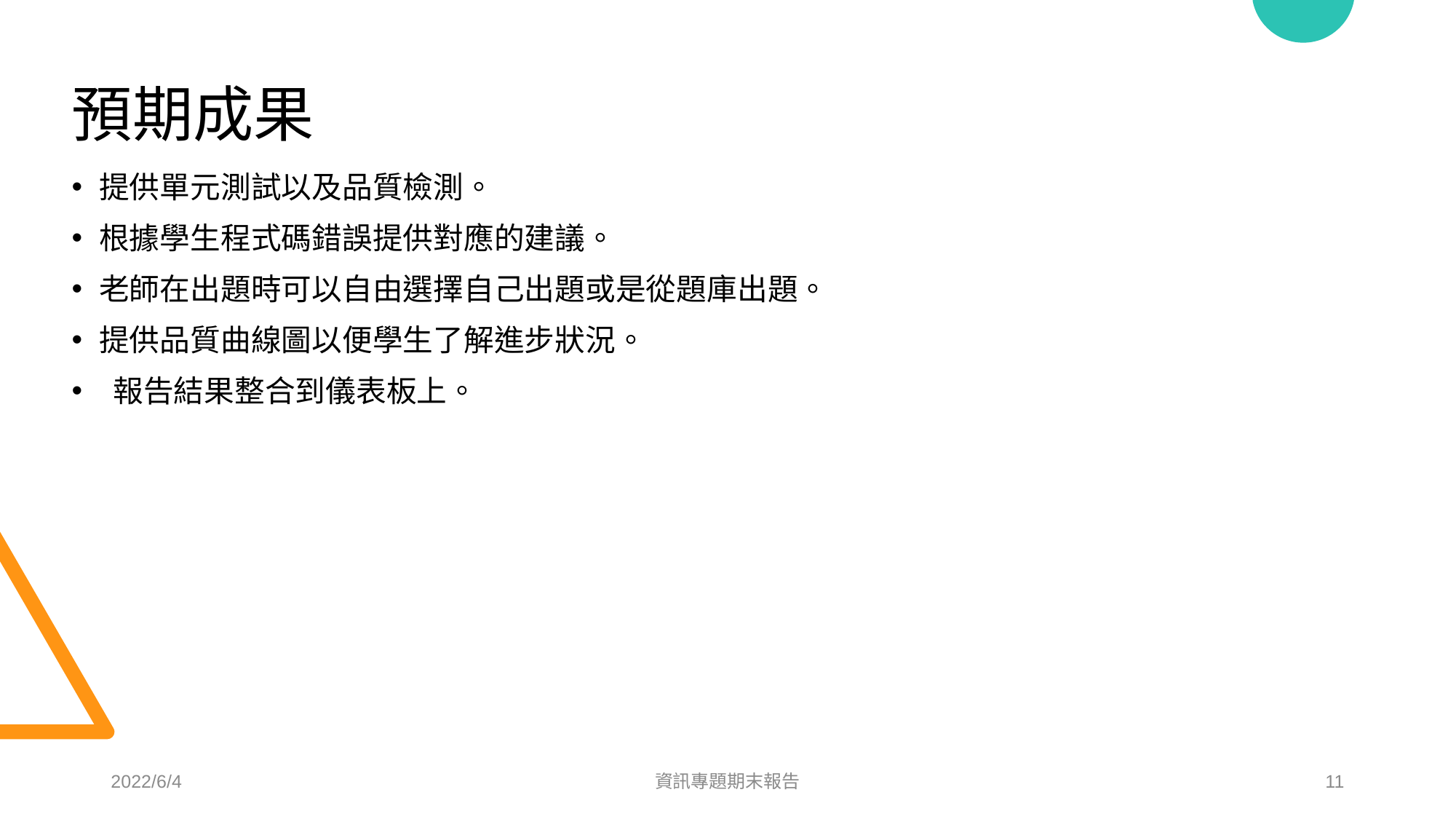

預期成果
提供單元測試以及品質檢測。
根據學生程式碼錯誤提供對應的建議。
老師在出題時可以自由選擇自己出題或是從題庫出題。
提供品質曲線圖以便學生了解進步狀況。
 報告結果整合到儀表板上。

2022/6/4
資訊專題期末報告
11